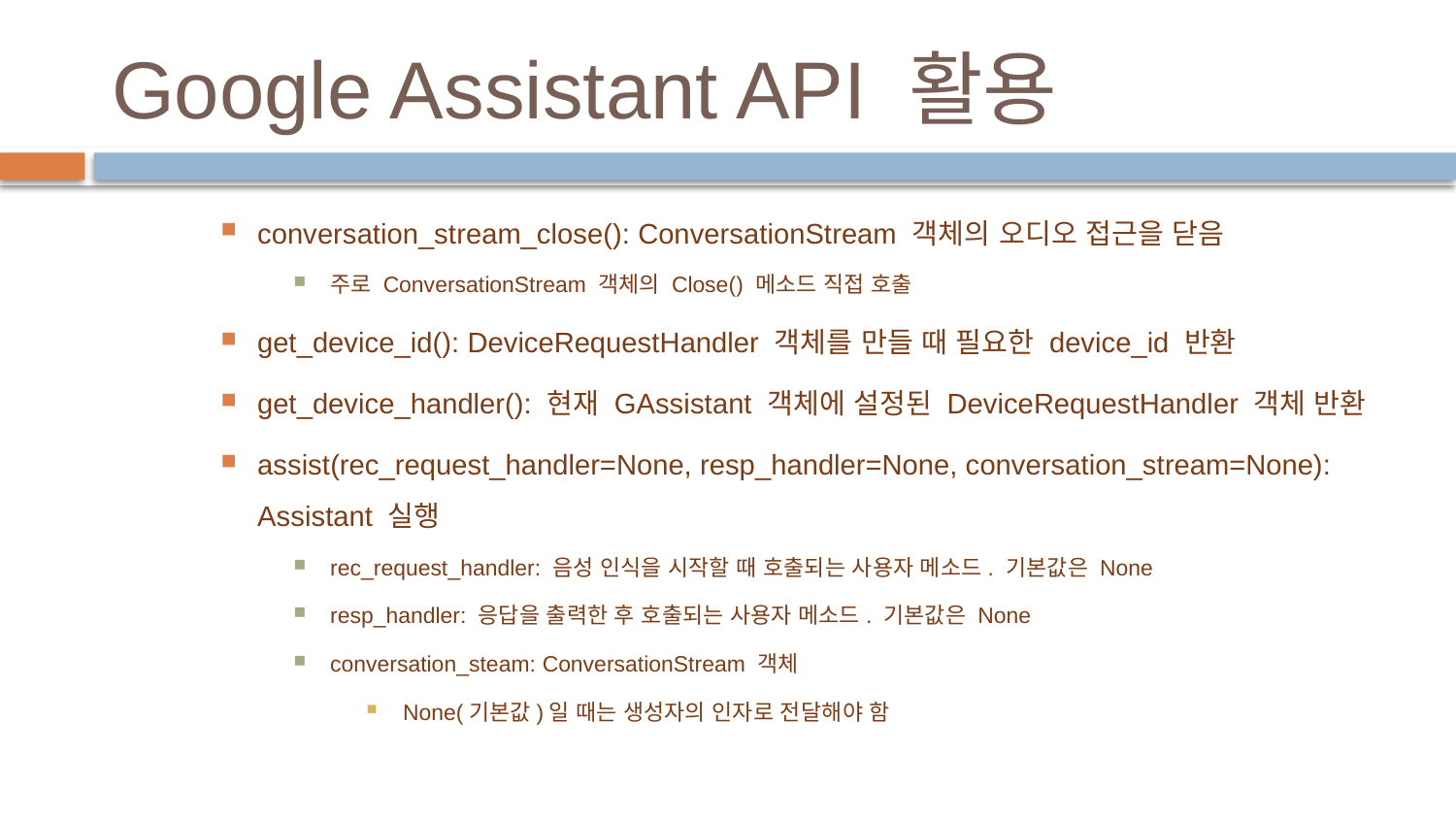

# Google Assistant API 활용
conversation_stream_close(): ConversationStream 객체의 오디오 접근을 닫음
주로 ConversationStream 객체의 Close() 메소드 직접 호출
get_device_id(): DeviceRequestHandler 객체를 만들 때 필요한 device_id 반환
get_device_handler(): 현재 GAssistant 객체에 설정된 DeviceRequestHandler 객체 반환
assist(rec_request_handler=None, resp_handler=None, conversation_stream=None): Assistant 실행
rec_request_handler: 음성 인식을 시작할 때 호출되는 사용자 메소드. 기본값은 None
resp_handler: 응답을 출력한 후 호출되는 사용자 메소드. 기본값은 None
conversation_steam: ConversationStream 객체
None(기본값)일 때는 생성자의 인자로 전달해야 함